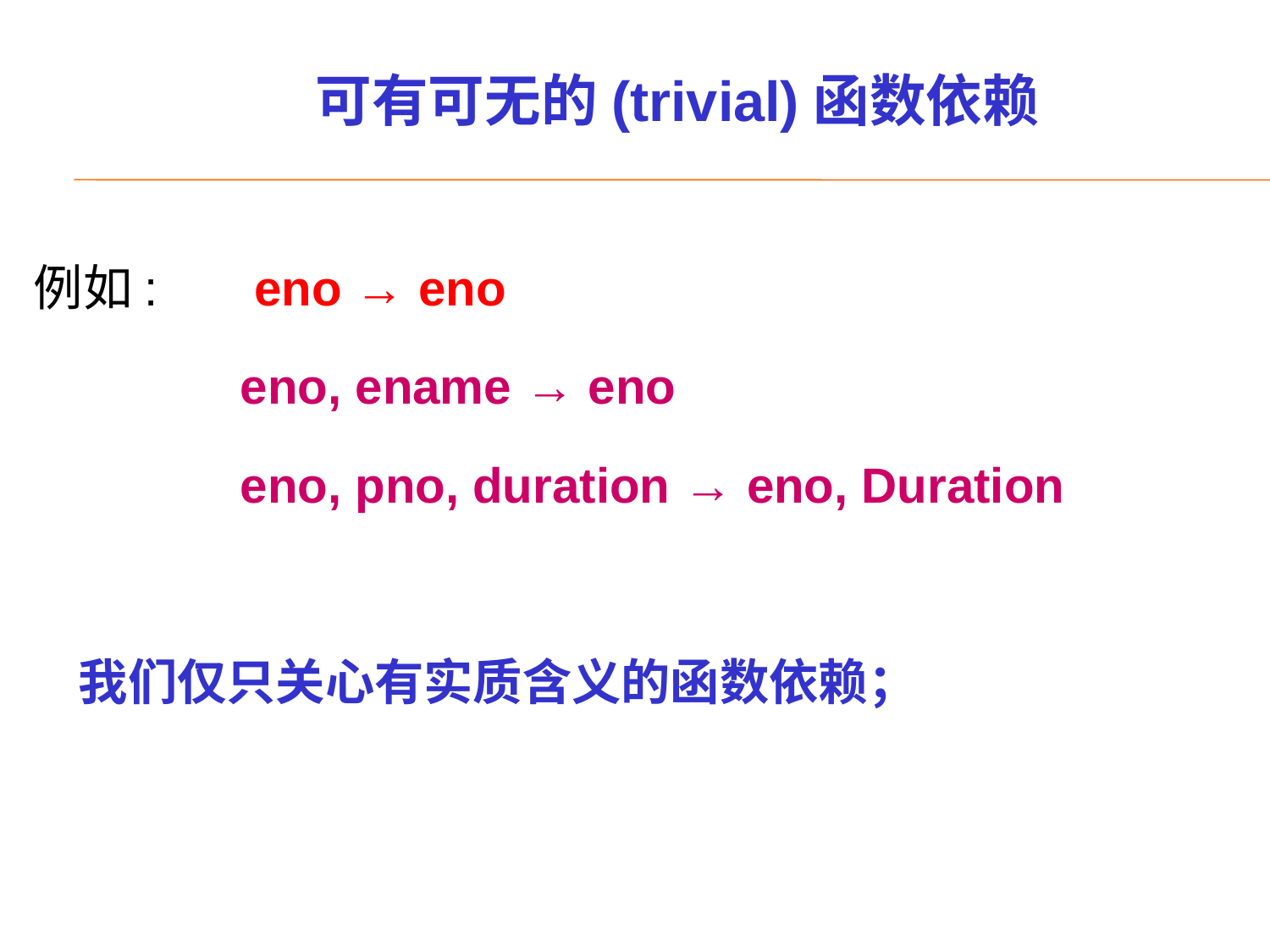

# 可有可无的(trivial)函数依赖
例如:       eno → eno
               eno, ename → eno
               eno, pno, duration → eno, Duration

   我们仅只关心有实质含义的函数依赖；